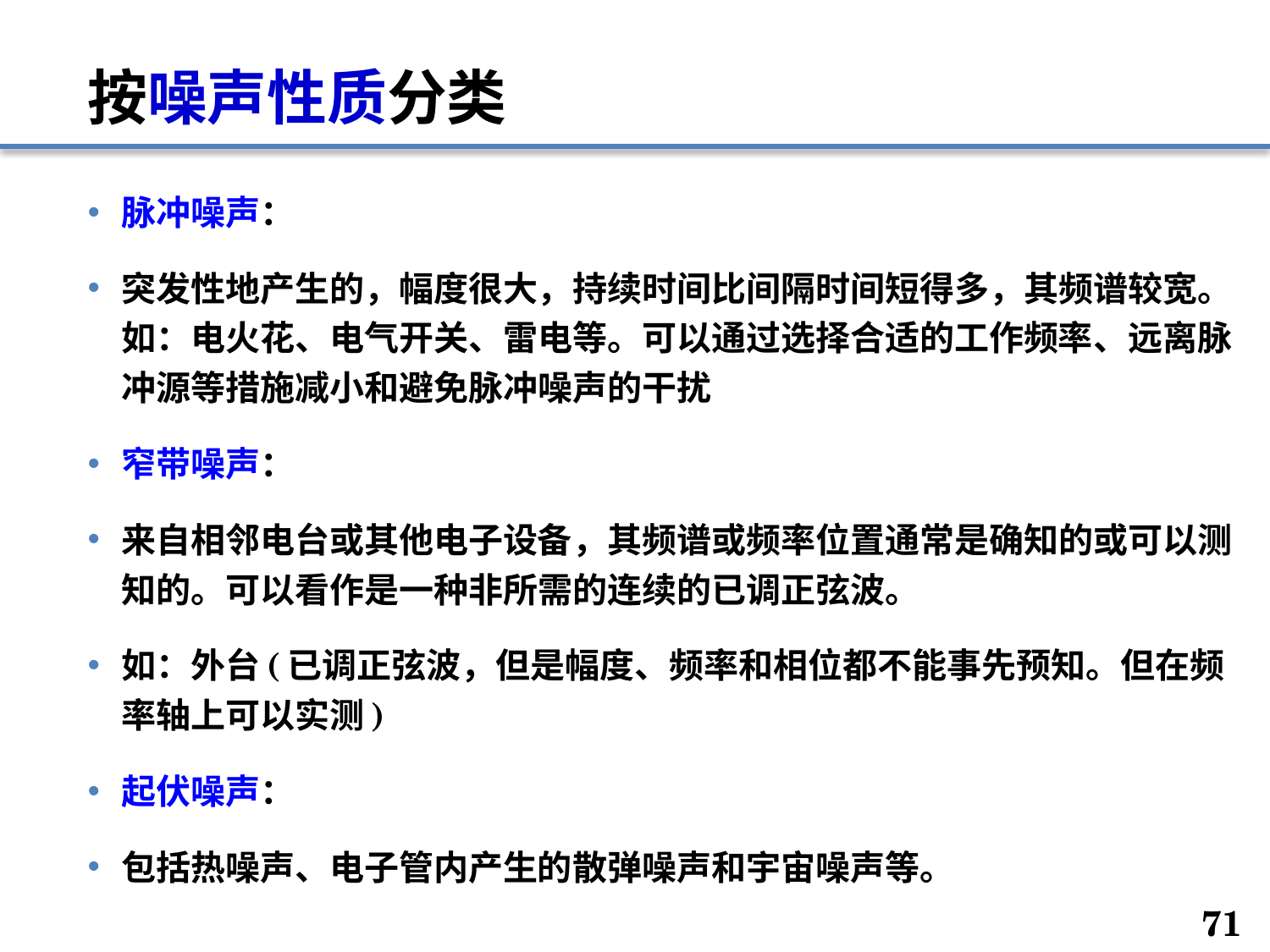

# 按噪声性质分类
脉冲噪声：
突发性地产生的，幅度很大，持续时间比间隔时间短得多，其频谱较宽。如：电火花、电气开关、雷电等。可以通过选择合适的工作频率、远离脉冲源等措施减小和避免脉冲噪声的干扰
窄带噪声：
来自相邻电台或其他电子设备，其频谱或频率位置通常是确知的或可以测知的。可以看作是一种非所需的连续的已调正弦波。
如：外台(已调正弦波，但是幅度、频率和相位都不能事先预知。但在频率轴上可以实测)
起伏噪声：
包括热噪声、电子管内产生的散弹噪声和宇宙噪声等。
71